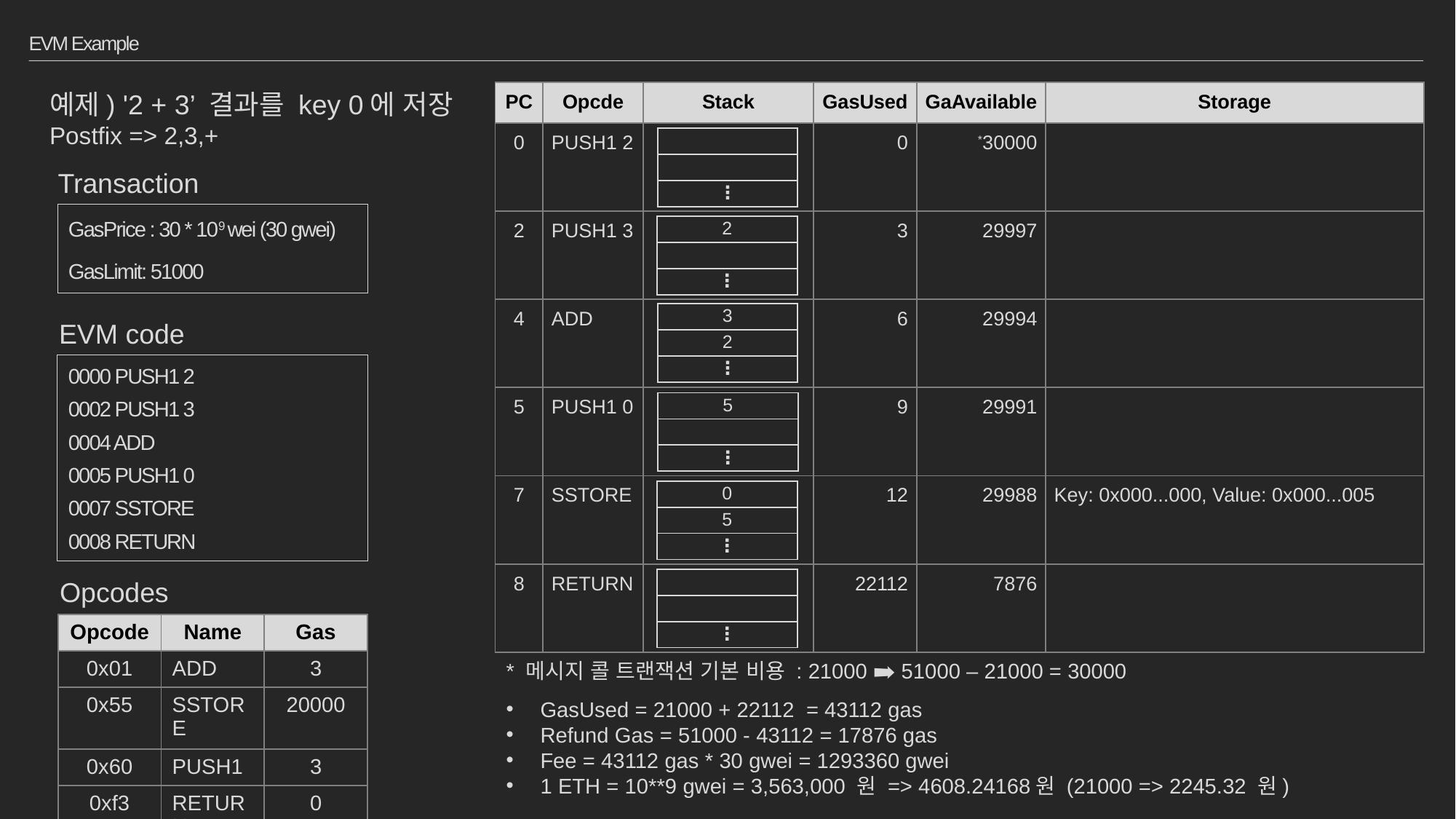

# EVM Example
예제) '2 + 3’ 결과를 key 0에 저장
Postfix => 2,3,+
| PC | Opcde | Stack | GasUsed | GaAvailable | Storage |
| --- | --- | --- | --- | --- | --- |
| 0 | PUSH1 2 |  | 0 | \*30000 |  |
| 2 | PUSH1 3 |  | 3 | 29997 |  |
| 4 | ADD |  | 6 | 29994 |  |
| 5 | PUSH1 0 |  | 9 | 29991 |  |
| 7 | SSTORE |  | 12 | 29988 | Key: 0x000...000, Value: 0x000...005 |
| 8 | RETURN |  | 22112 | 7876 |  |
|  |
| --- |
|  |
| ⋮ |
Transaction
GasPrice : 30 * 109 wei (30 gwei)
GasLimit: 51000
| 2 |
| --- |
|  |
| ⋮ |
| 3 |
| --- |
| 2 |
| ⋮ |
EVM code
0000 PUSH1 2
0002 PUSH1 3
0004 ADD
0005 PUSH1 0
0007 SSTORE
0008 RETURN
| 5 |
| --- |
|  |
| ⋮ |
| 0 |
| --- |
| 5 |
| ⋮ |
|  |
| --- |
|  |
| ⋮ |
Opcodes
| Opcode | Name | Gas |
| --- | --- | --- |
| 0x01 | ADD | 3 |
| 0x55 | SSTORE | 20000 |
| 0x60 | PUSH1 | 3 |
| 0xf3 | RETURN | 0 |
* 메시지 콜 트랜잭션 기본 비용 : 21000 ➡ 51000 – 21000 = 30000
GasUsed = 21000 + 22112  = 43112 gas
Refund Gas = 51000 - 43112 = 17876 gas
Fee = 43112 gas * 30 gwei = 1293360 gwei
1 ETH = 10**9 gwei = 3,563,000 원 => 4608.24168원 (21000 => 2245.32 원)